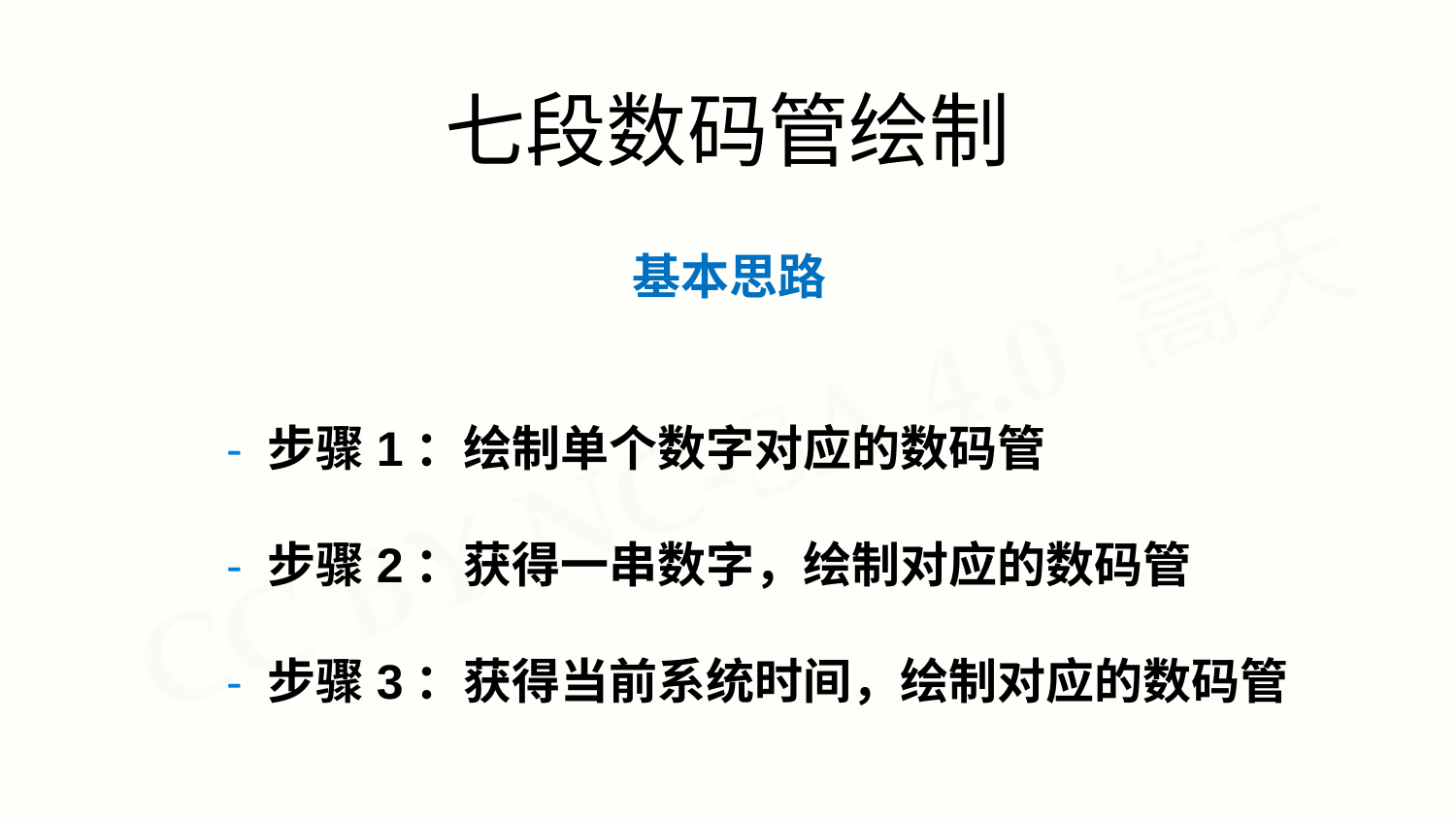

七段数码管绘制
基本思路
- 步骤1：绘制单个数字对应的数码管
- 步骤2：获得一串数字，绘制对应的数码管
- 步骤3：获得当前系统时间，绘制对应的数码管